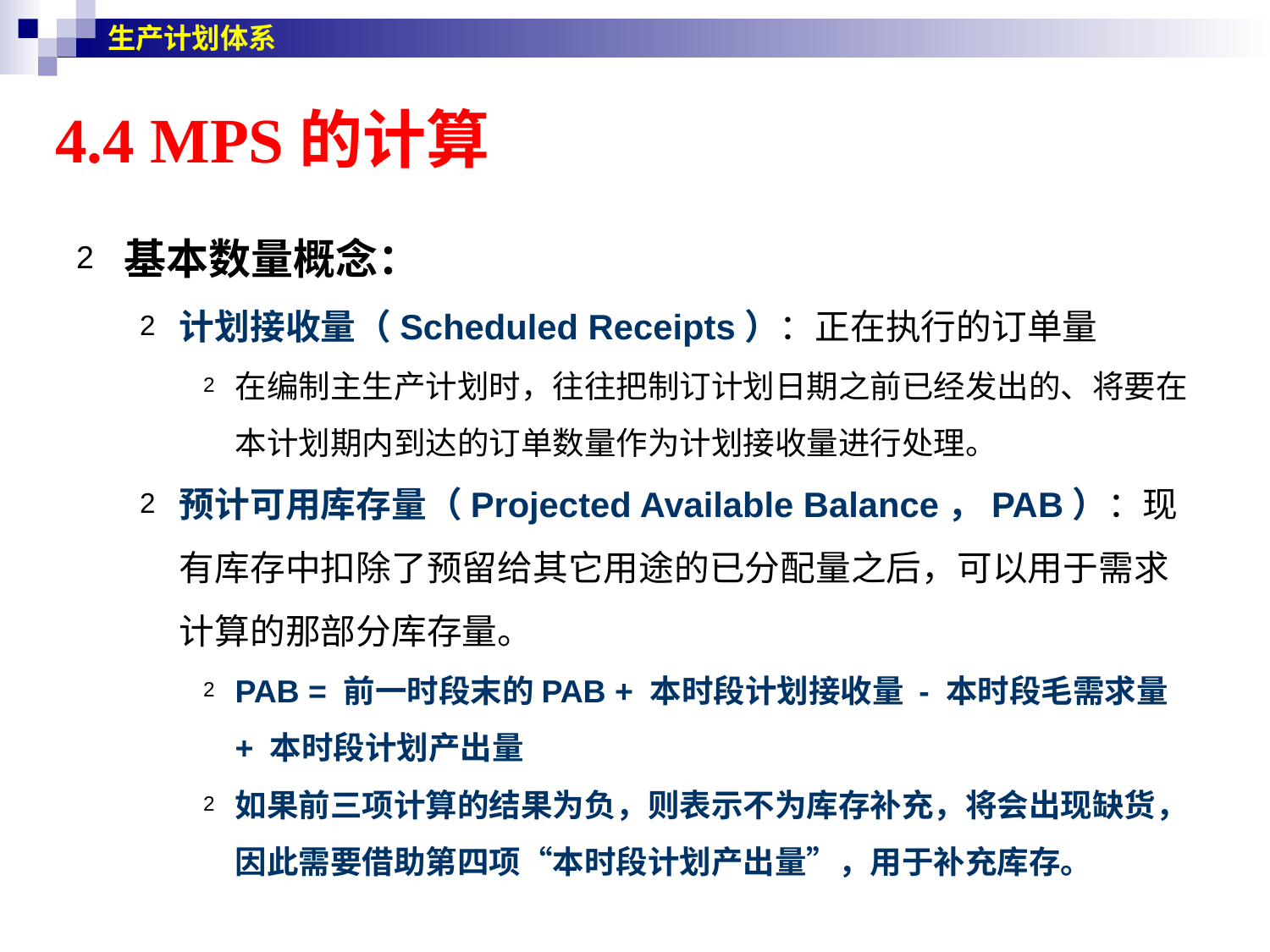

生产计划体系
# 4.4 MPS的计算
基本数量概念：
计划接收量（Scheduled Receipts）：正在执行的订单量
在编制主生产计划时，往往把制订计划日期之前已经发出的、将要在本计划期内到达的订单数量作为计划接收量进行处理。
预计可用库存量（Projected Available Balance，PAB）：现有库存中扣除了预留给其它用途的已分配量之后，可以用于需求计算的那部分库存量。
PAB = 前一时段末的PAB + 本时段计划接收量 - 本时段毛需求量 + 本时段计划产出量
如果前三项计算的结果为负，则表示不为库存补充，将会出现缺货，因此需要借助第四项“本时段计划产出量”，用于补充库存。